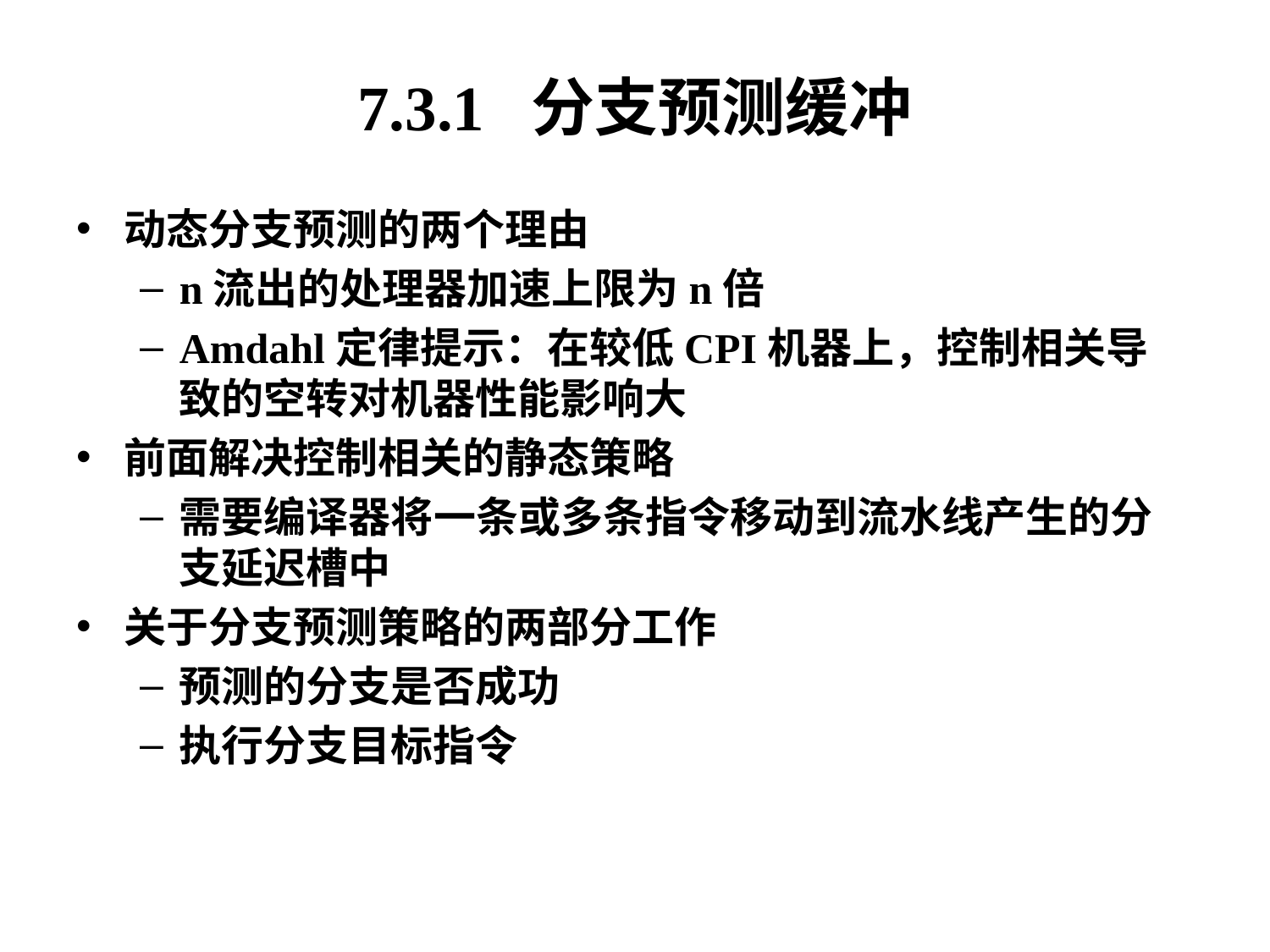

7.3.1  分支预测缓冲
动态分支预测的两个理由
n流出的处理器加速上限为n倍
Amdahl定律提示：在较低CPI机器上，控制相关导致的空转对机器性能影响大
前面解决控制相关的静态策略
需要编译器将一条或多条指令移动到流水线产生的分支延迟槽中
关于分支预测策略的两部分工作
预测的分支是否成功
执行分支目标指令